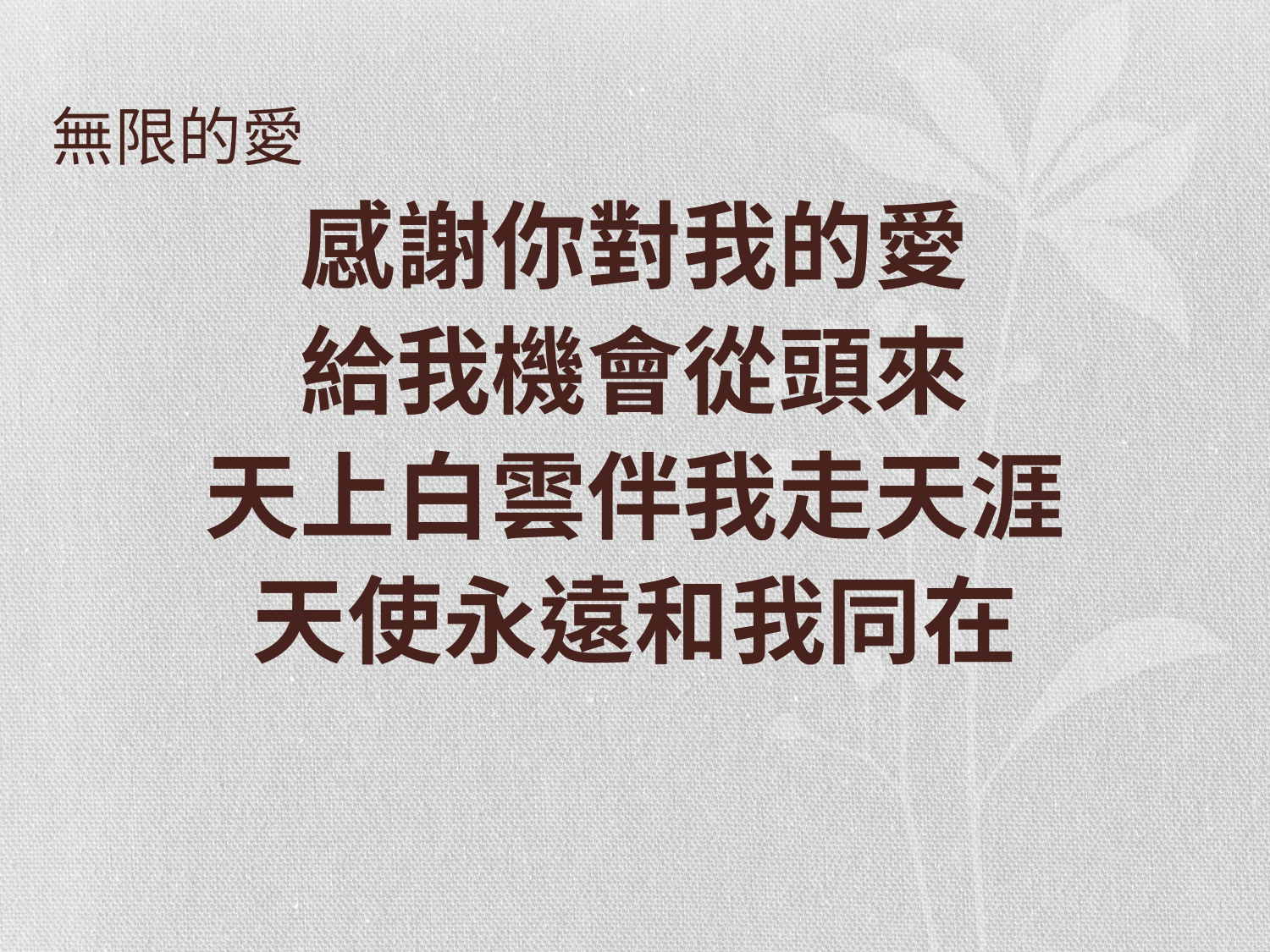

# 無限的愛
感謝你對我的愛
給我機會從頭來
天上白雲伴我走天涯
天使永遠和我同在